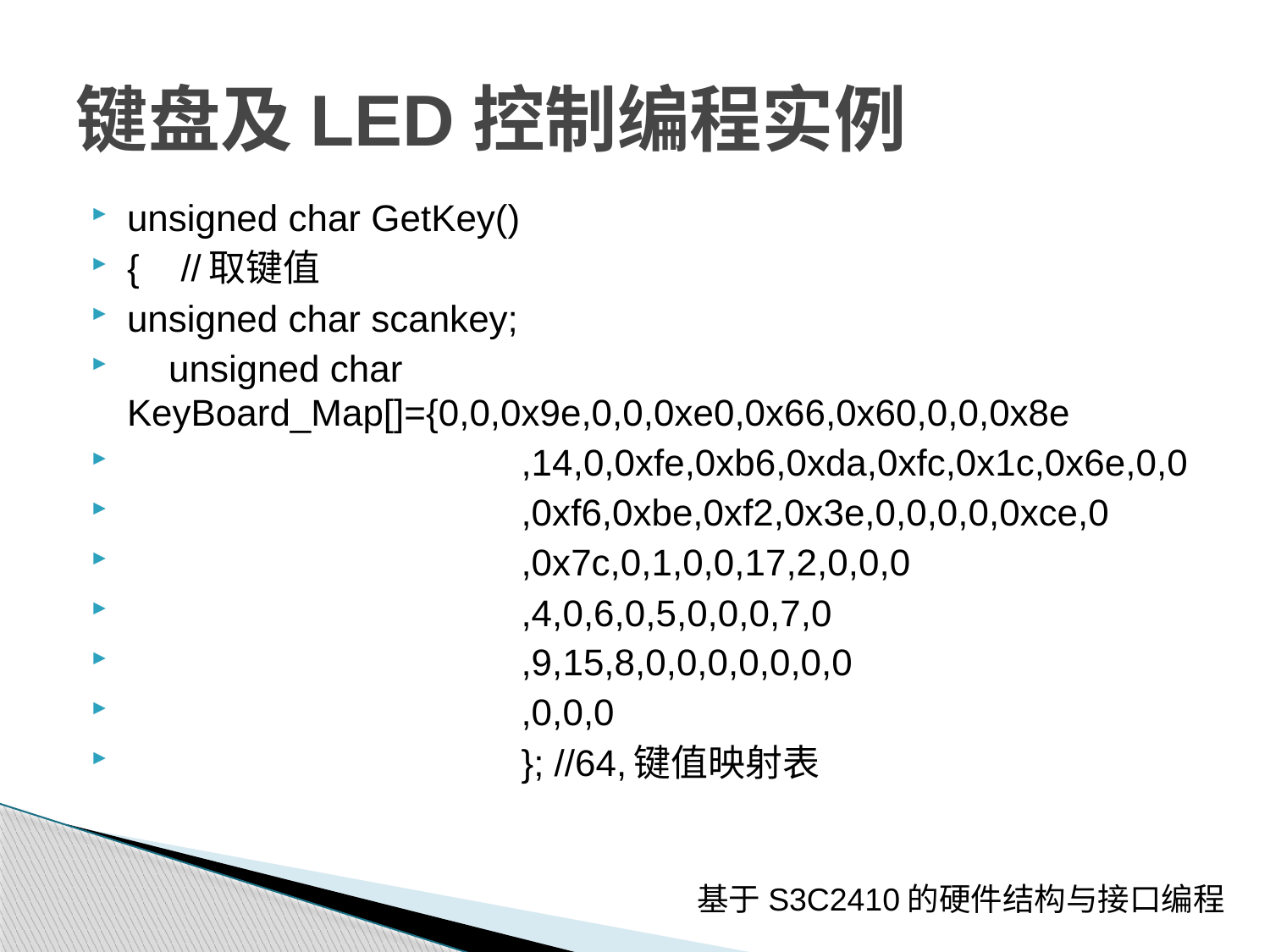

# 键盘及LED控制编程实例
unsigned char GetKey()
{    //取键值
unsigned char scankey;
    unsigned char KeyBoard_Map[]={0,0,0x9e,0,0,0xe0,0x66,0x60,0,0,0x8e
                                      ,14,0,0xfe,0xb6,0xda,0xfc,0x1c,0x6e,0,0
                                      ,0xf6,0xbe,0xf2,0x3e,0,0,0,0,0xce,0
                                      ,0x7c,0,1,0,0,17,2,0,0,0
                                      ,4,0,6,0,5,0,0,0,7,0
                                      ,9,15,8,0,0,0,0,0,0,0
                                      ,0,0,0
                                      }; //64,键值映射表

基于S3C2410的硬件结构与接口编程